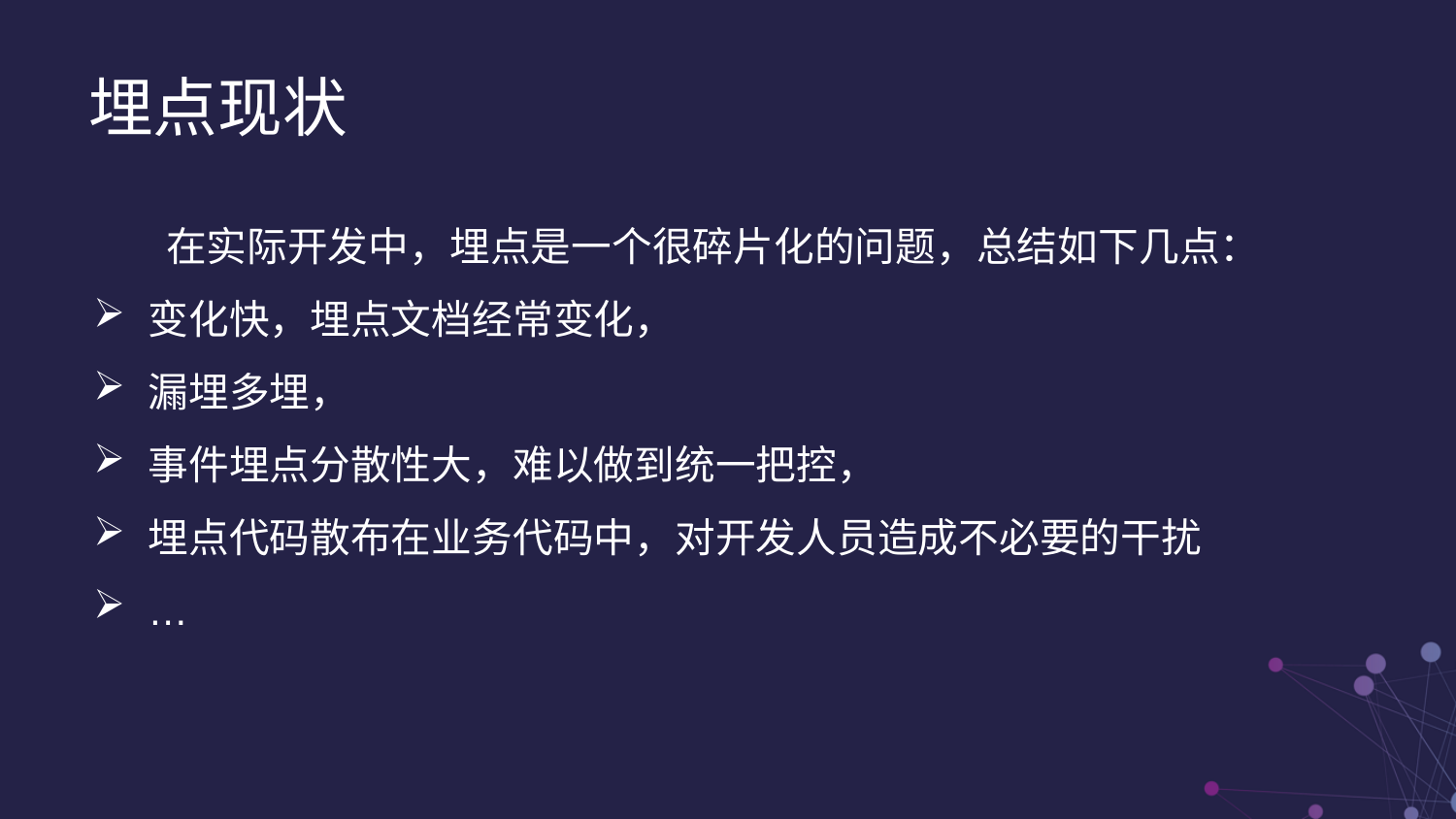

埋点现状
       在实际开发中，埋点是一个很碎片化的问题，总结如下几点：
变化快，埋点文档经常变化，
漏埋多埋，
事件埋点分散性大，难以做到统一把控，
埋点代码散布在业务代码中，对开发人员造成不必要的干扰
…